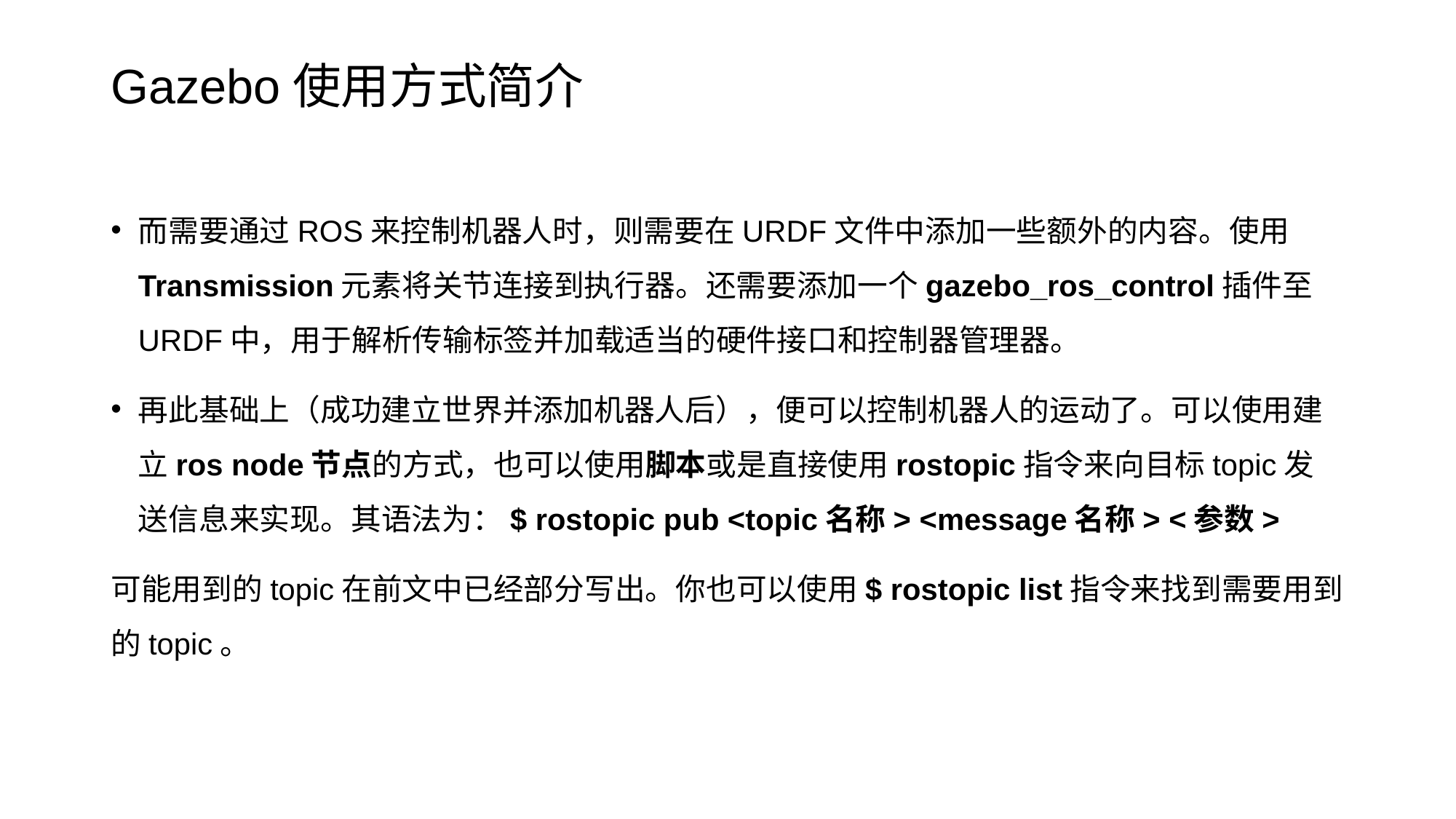

# Gazebo使用方式简介
而需要通过ROS来控制机器人时，则需要在URDF文件中添加一些额外的内容。使用Transmission元素将关节连接到执行器。还需要添加一个gazebo_ros_control插件至URDF中，用于解析传输标签并加载适当的硬件接口和控制器管理器。
再此基础上（成功建立世界并添加机器人后），便可以控制机器人的运动了。可以使用建立ros node节点的方式，也可以使用脚本或是直接使用rostopic指令来向目标topic发送信息来实现。其语法为：$ rostopic pub <topic名称> <message名称> <参数>
可能用到的topic在前文中已经部分写出。你也可以使用$ rostopic list指令来找到需要用到的topic。